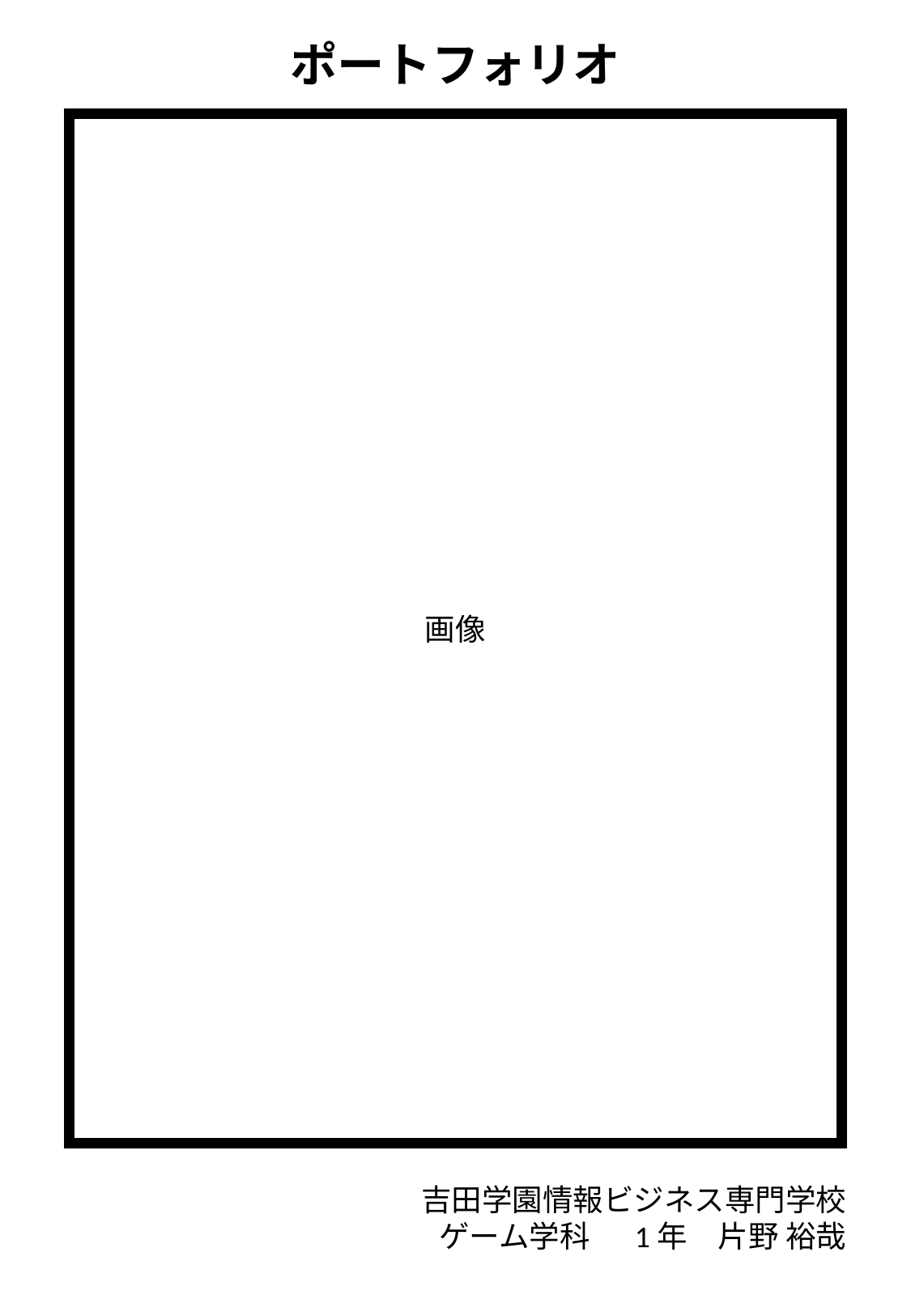

ポートフォリオ

画像
吉田学園情報ビジネス専門学校
ゲーム学科 　1年　片野 裕哉